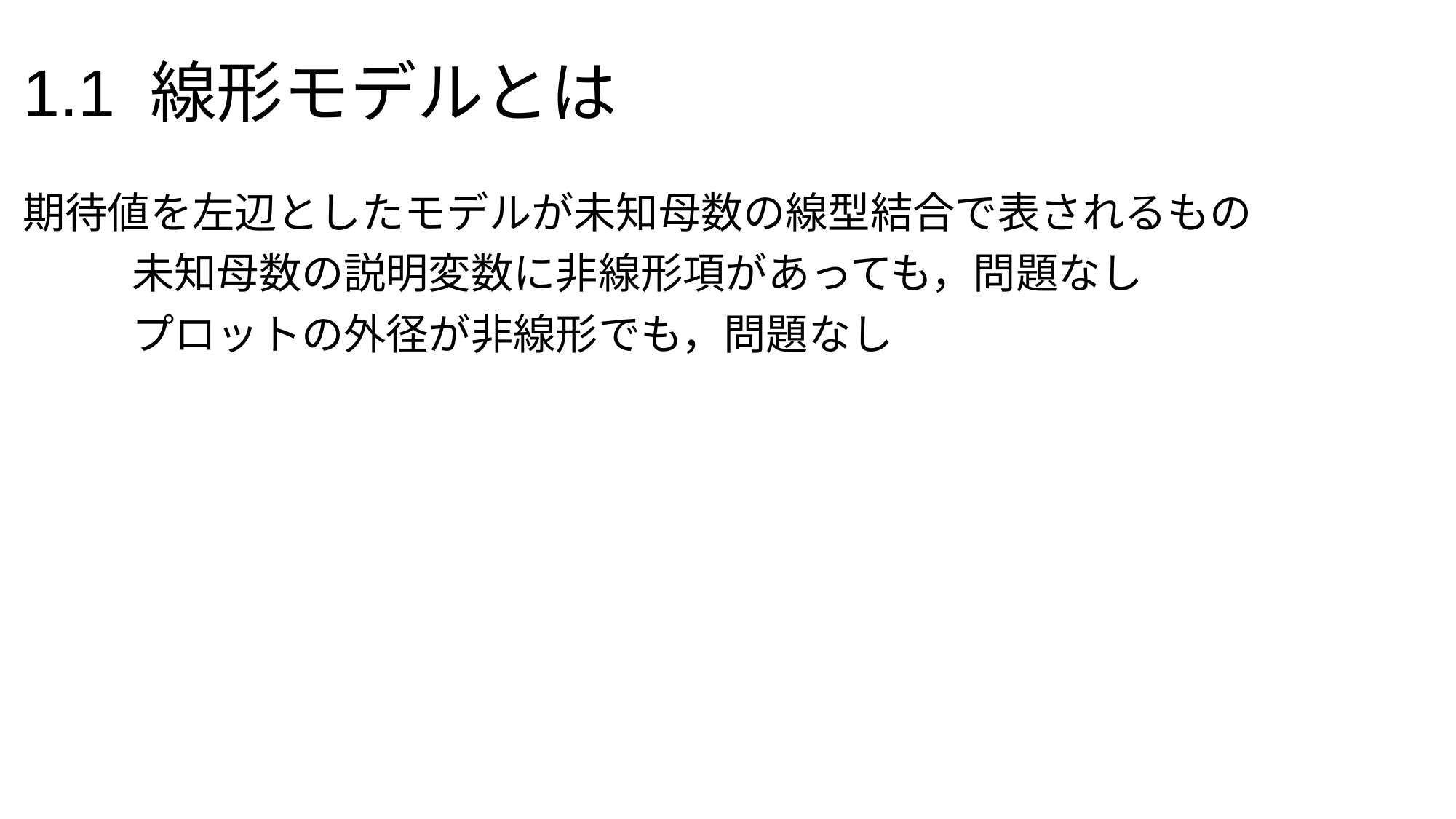

# 1.1 線形モデルとは
期待値を左辺としたモデルが未知母数の線型結合で表されるもの
	未知母数の説明変数に非線形項があっても，問題なし
	プロットの外径が非線形でも，問題なし